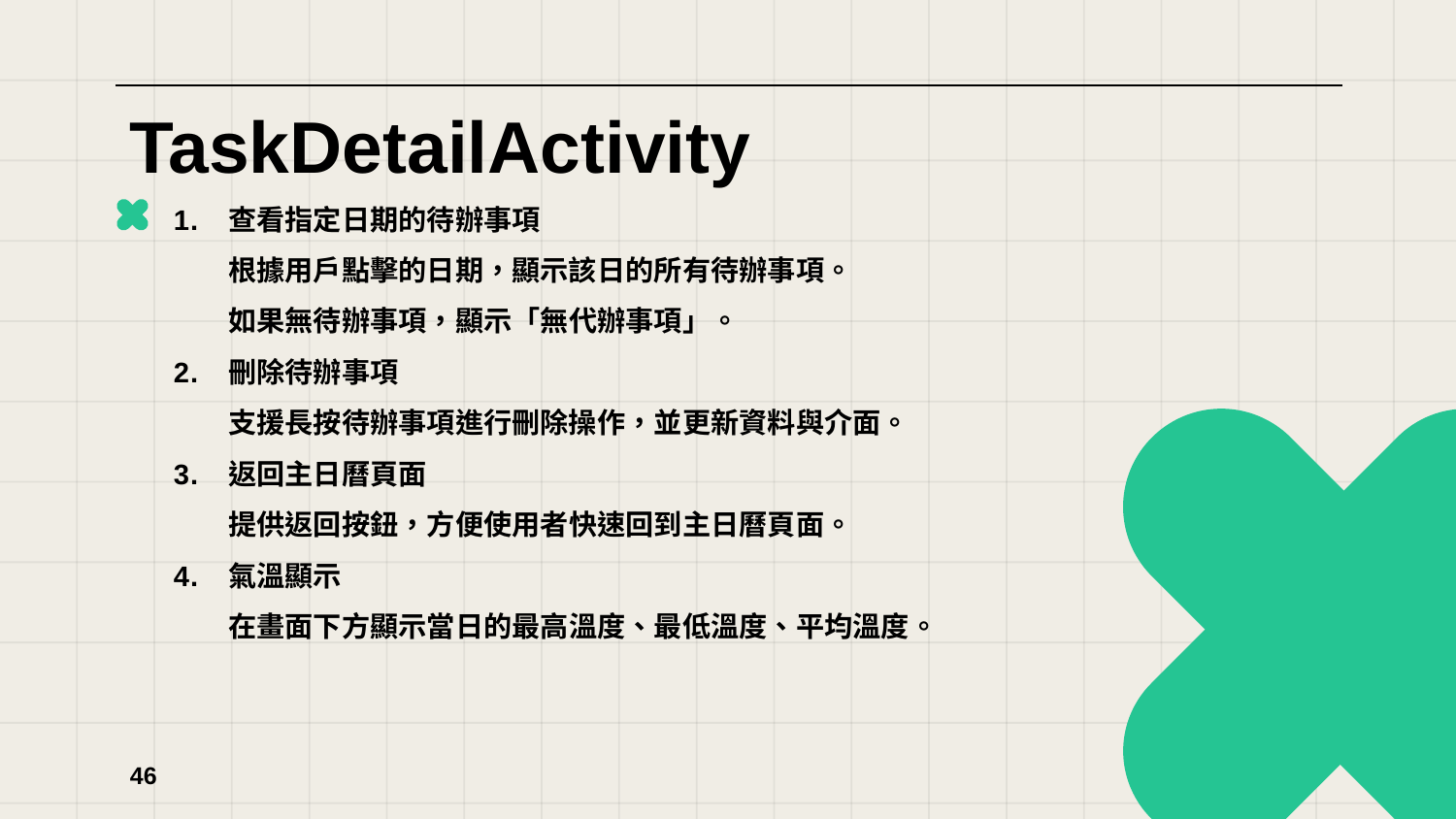

# TaskDetailActivity
查看指定日期的待辦事項
根據用戶點擊的日期，顯示該日的所有待辦事項。
如果無待辦事項，顯示「無代辦事項」。
刪除待辦事項
支援長按待辦事項進行刪除操作，並更新資料與介面。
返回主日曆頁面
提供返回按鈕，方便使用者快速回到主日曆頁面。
氣溫顯示
在畫面下方顯示當日的最高溫度、最低溫度、平均溫度。

46